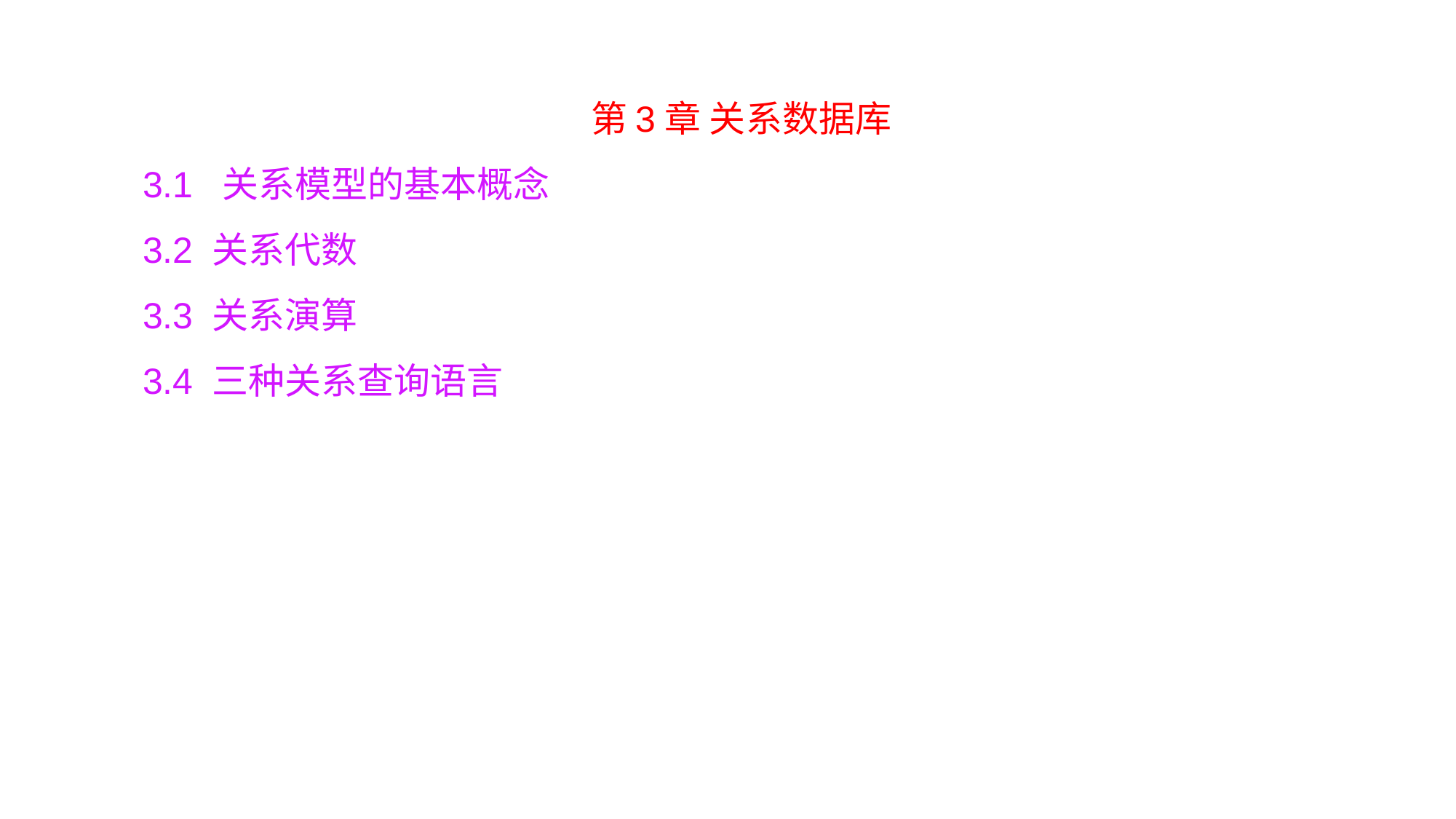

第3章 关系数据库
3.1  关系模型的基本概念
3.2 关系代数
3.3 关系演算
3.4 三种关系查询语言